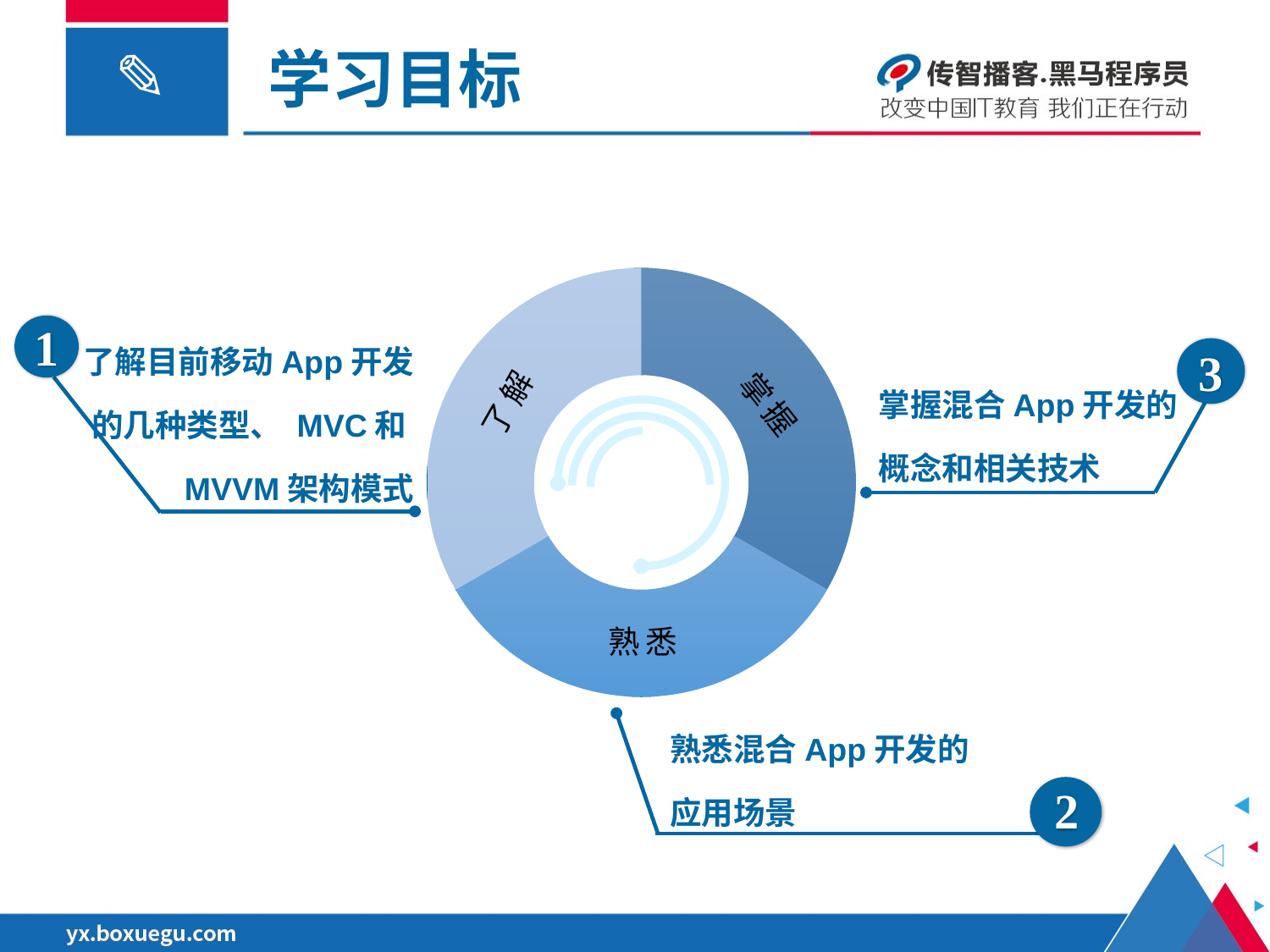

# 学习目标

### Chart

| Category | 销售额 |
|---|---|
| 掌握知识 | 3.333333333 |
| 理解知识 | 3.333333333 |
| 了解知识 | 3.333333333 |
了解
掌握
熟悉
了解目前移动App开发
的几种类型、 MVC和MVVM架构模式
1

了解
掌握
熟悉
3

掌握混合App开发的
概念和相关技术

熟悉混合App开发的
应用场景
2